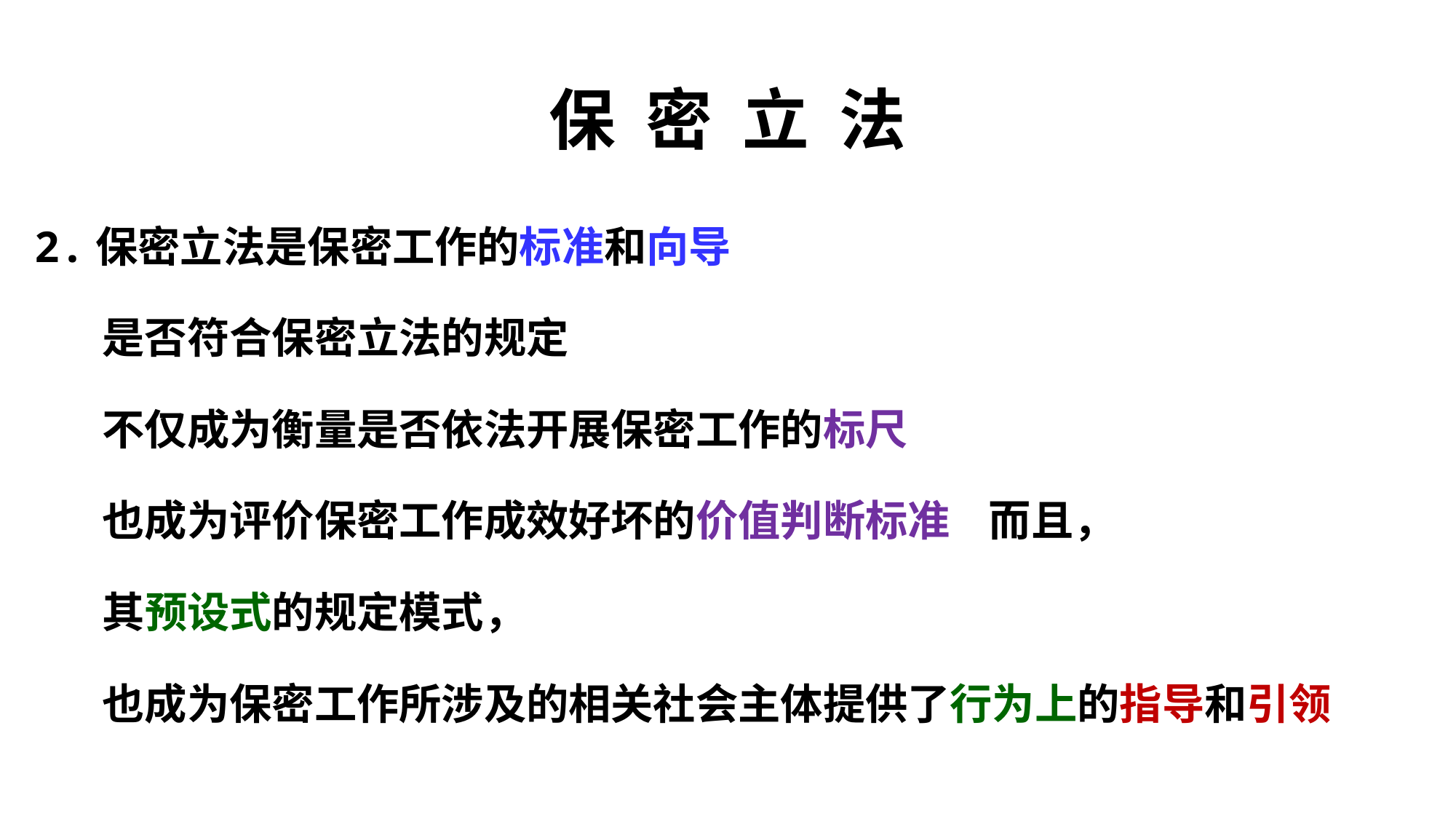

# 保  密  立  法
2.保密立法是保密工作的标准和向导
      是否符合保密立法的规定
      不仅成为衡量是否依法开展保密工作的标尺
      也成为评价保密工作成效好坏的价值判断标准    而且，
      其预设式的规定模式，
      也成为保密工作所涉及的相关社会主体提供了行为上的指导和引领